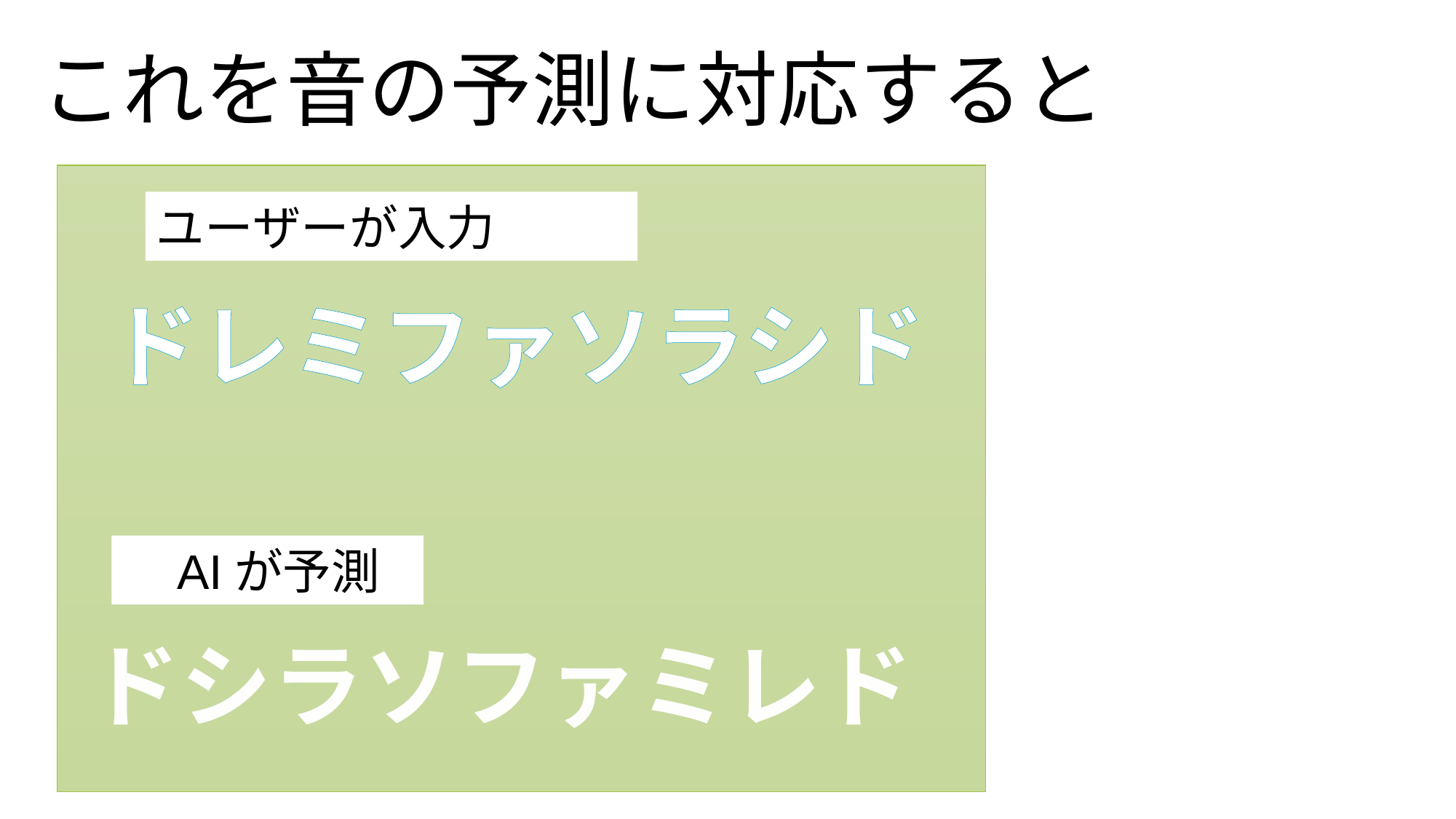

# これを音の予測に対応すると

ユーザーが入力
ドレミファソラシド
AIが予測
ドシラソファミレド